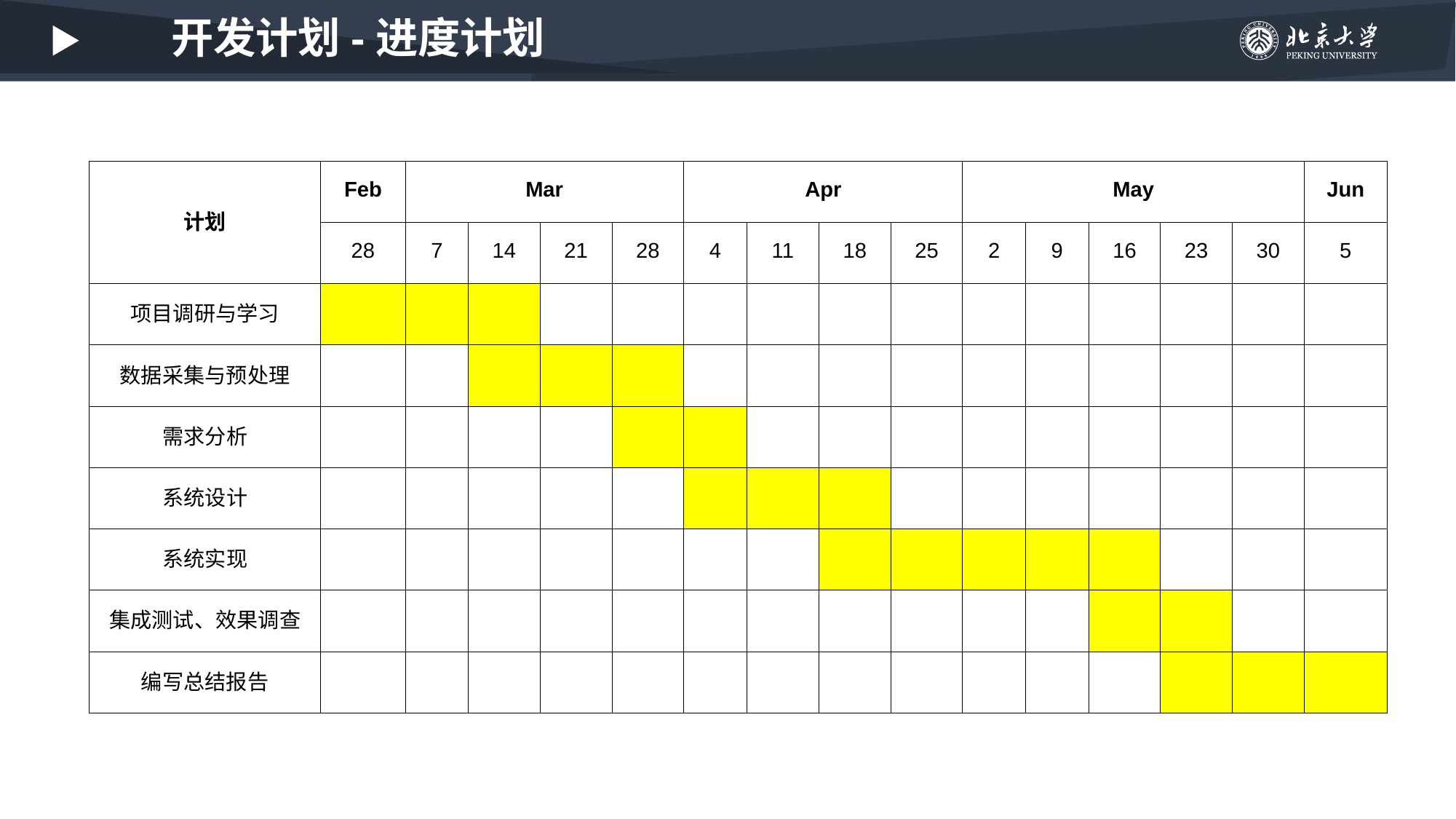

开发计划-进度计划
| 计划 | Feb | Mar |  |  |  | Apr |  |  |  | May |  |  |  |  | Jun |
| --- | --- | --- | --- | --- | --- | --- | --- | --- | --- | --- | --- | --- | --- | --- | --- |
|  | 28 | 7 | 14 | 21 | 28 | 4 | 11 | 18 | 25 | 2 | 9 | 16 | 23 | 30 | 5 |
| 项目调研与学习 |  |  |  |  |  |  |  |  |  |  |  |  |  |  |  |
| 数据采集与预处理 |  |  |  |  |  |  |  |  |  |  |  |  |  |  |  |
| 需求分析 |  |  |  |  |  |  |  |  |  |  |  |  |  |  |  |
| 系统设计 |  |  |  |  |  |  |  |  |  |  |  |  |  |  |  |
| 系统实现 |  |  |  |  |  |  |  |  |  |  |  |  |  |  |  |
| 集成测试、效果调查 |  |  |  |  |  |  |  |  |  |  |  |  |  |  |  |
| 编写总结报告 |  |  |  |  |  |  |  |  |  |  |  |  |  |  |  |